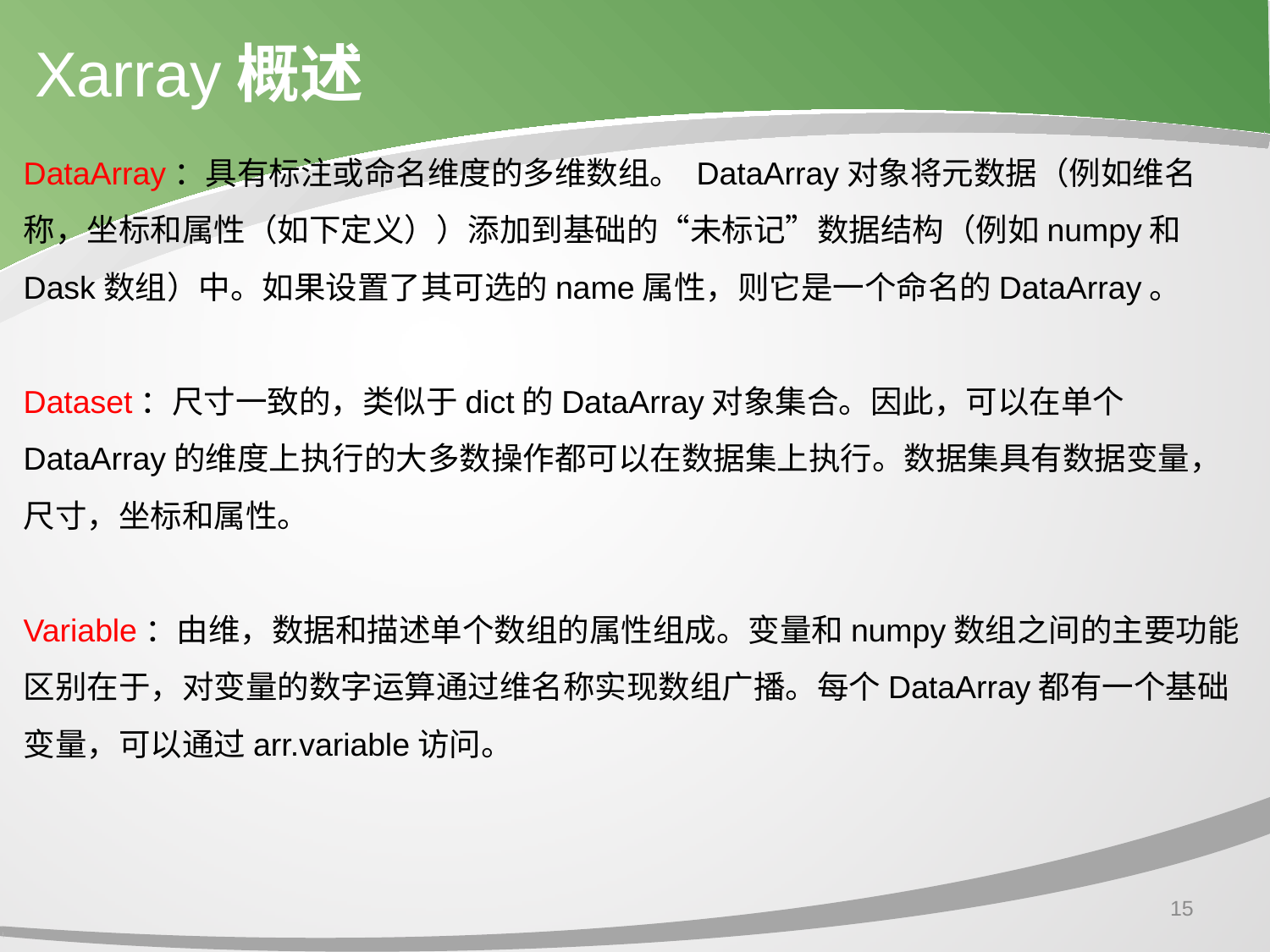

# Xarray概述
DataArray：具有标注或命名维度的多维数组。 DataArray对象将元数据（例如维名称，坐标和属性（如下定义））添加到基础的“未标记”数据结构（例如numpy和Dask数组）中。如果设置了其可选的name属性，则它是一个命名的DataArray。

Dataset：尺寸一致的，类似于dict的DataArray对象集合。因此，可以在单个DataArray的维度上执行的大多数操作都可以在数据集上执行。数据集具有数据变量，尺寸，坐标和属性。

Variable：由维，数据和描述单个数组的属性组成。变量和numpy数组之间的主要功能区别在于，对变量的数字运算通过维名称实现数组广播。每个DataArray都有一个基础变量，可以通过arr.variable访问。
15